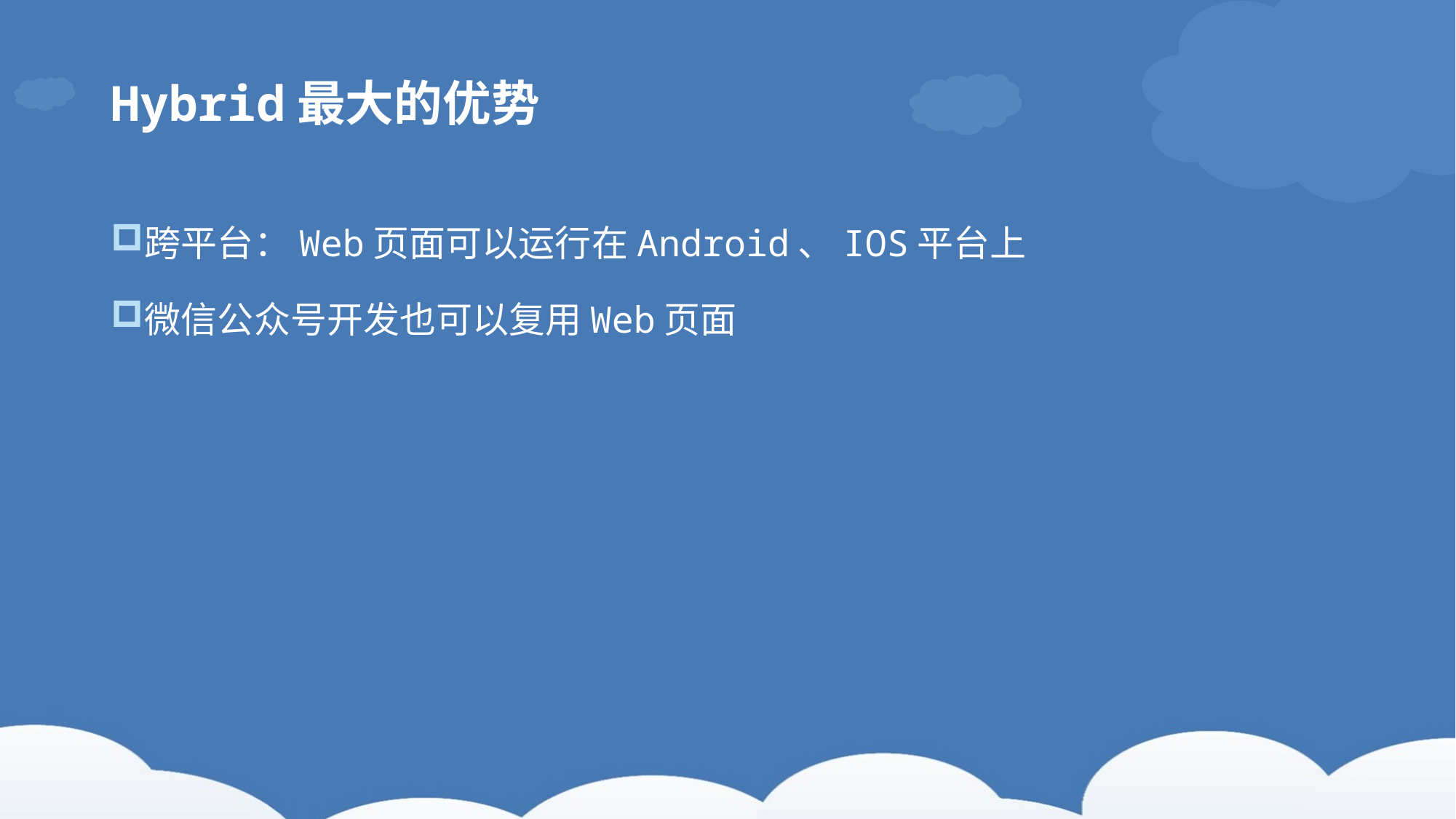

# Hybrid最大的优势
跨平台：Web页面可以运行在Android、IOS平台上
微信公众号开发也可以复用Web页面